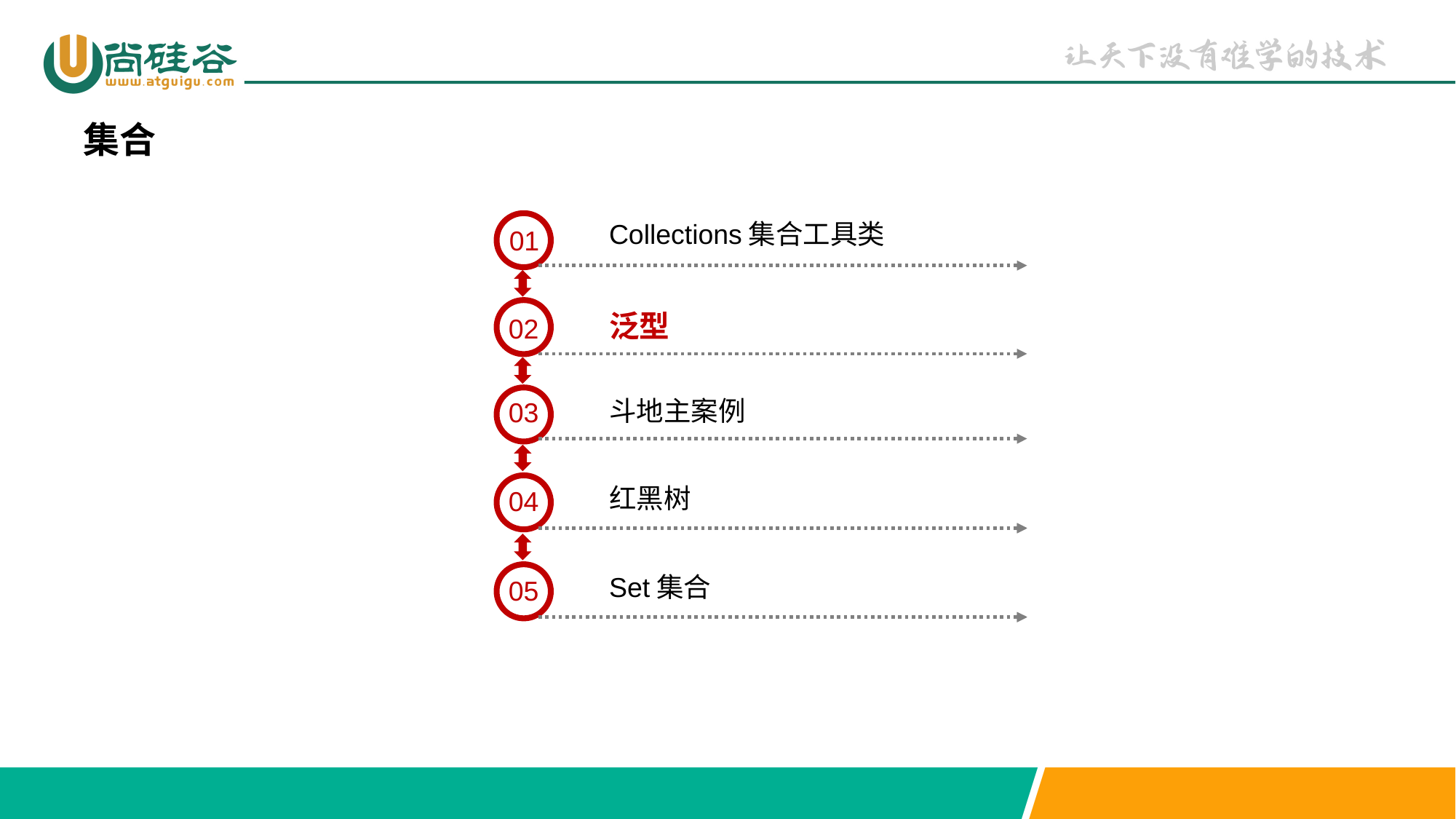

集合

Collections集合工具类
01

泛型
02

斗地主案例
03

红黑树
04

Set集合
05